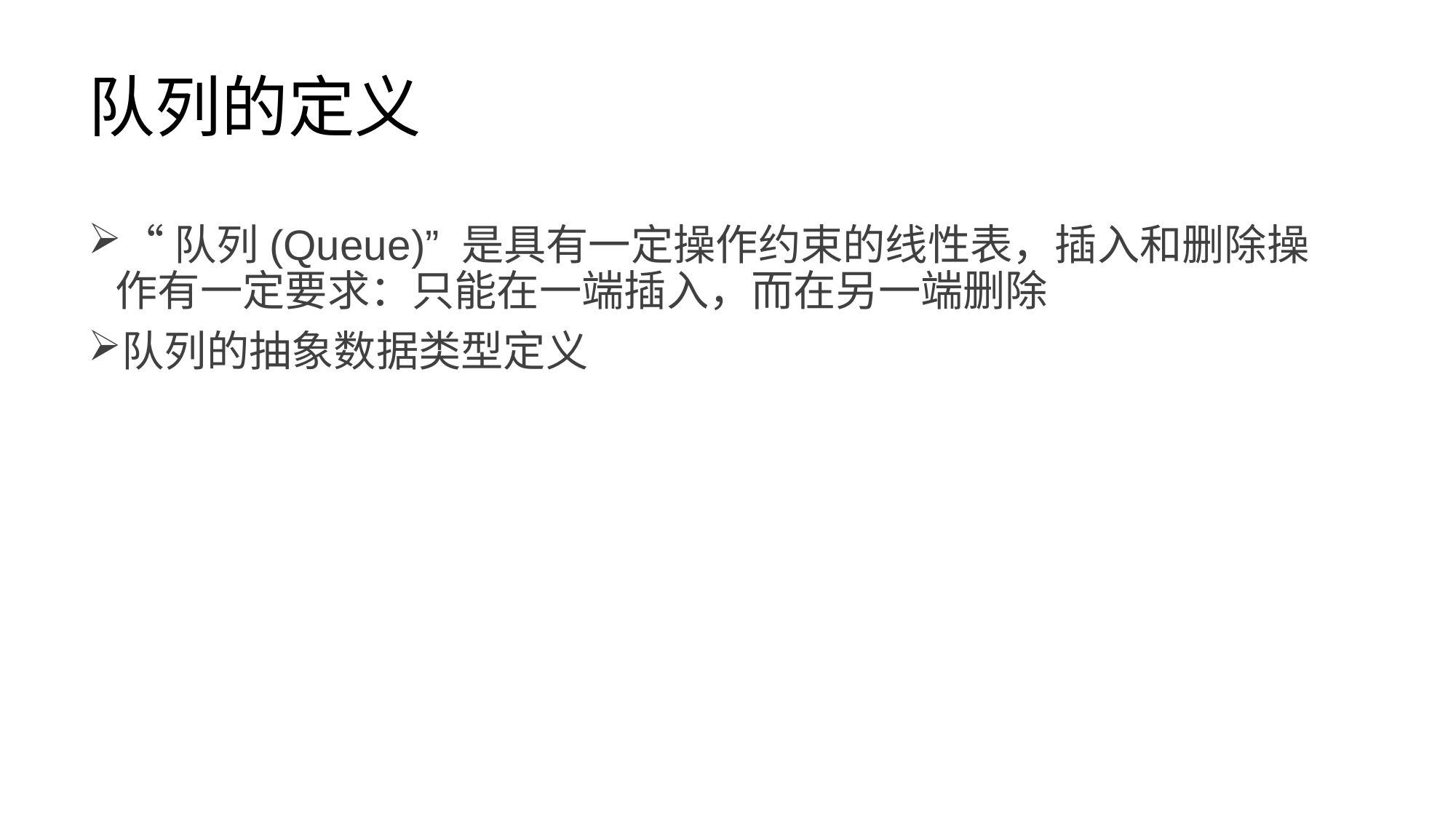

# 队列的定义
“队列(Queue)” 是具有一定操作约束的线性表，插入和删除操作有一定要求：只能在一端插入，而在另一端删除
队列的抽象数据类型定义